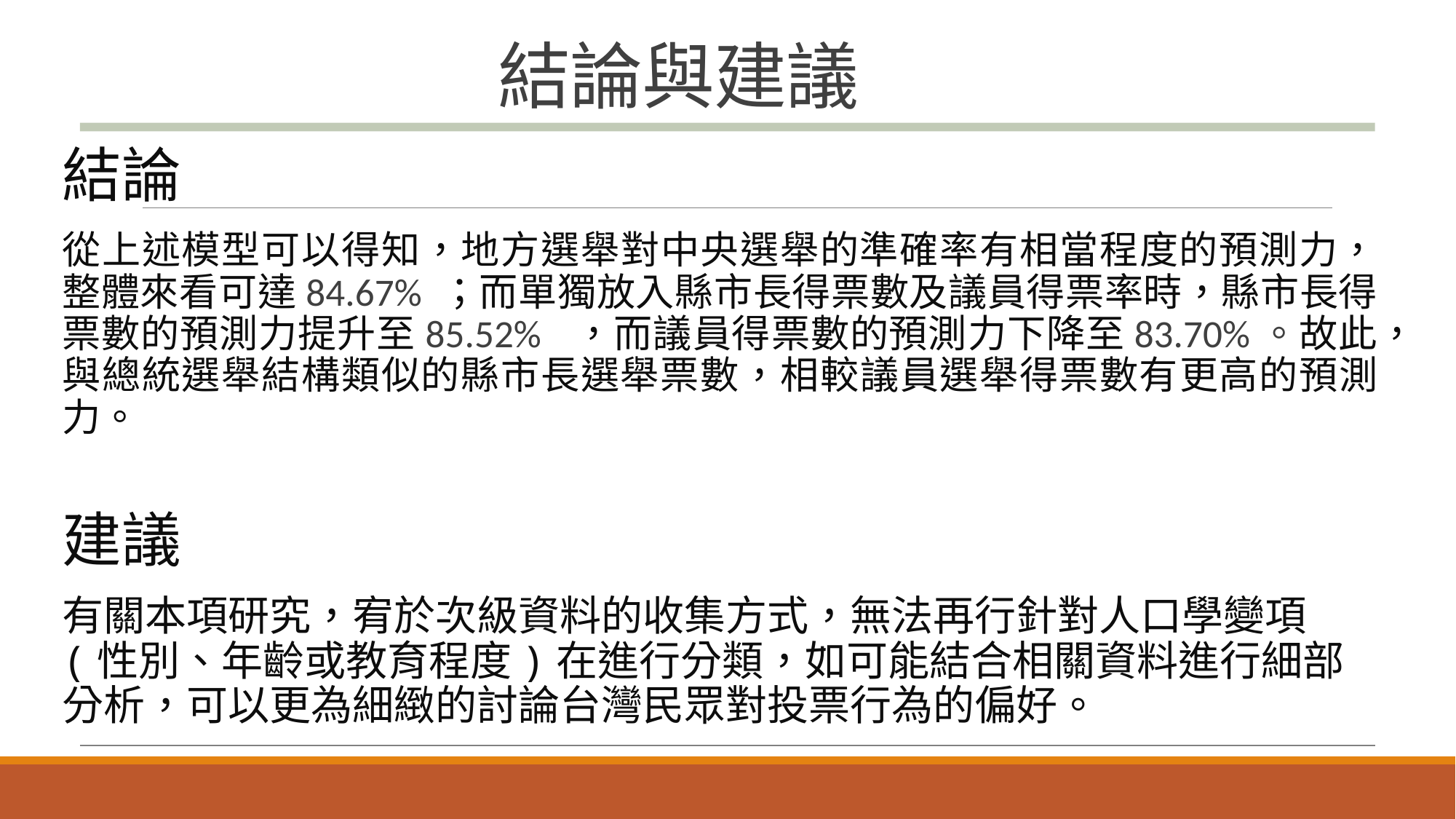

# 結論與建議
結論
從上述模型可以得知，地方選舉對中央選舉的準確率有相當程度的預測力，整體來看可達84.67% ；而單獨放入縣市長得票數及議員得票率時，縣市長得票數的預測力提升至85.52% ，而議員得票數的預測力下降至83.70%。故此，與總統選舉結構類似的縣市長選舉票數，相較議員選舉得票數有更高的預測力。

建議
有關本項研究，宥於次級資料的收集方式，無法再行針對人口學變項(性別、年齡或教育程度)在進行分類，如可能結合相關資料進行細部分析，可以更為細緻的討論台灣民眾對投票行為的偏好。